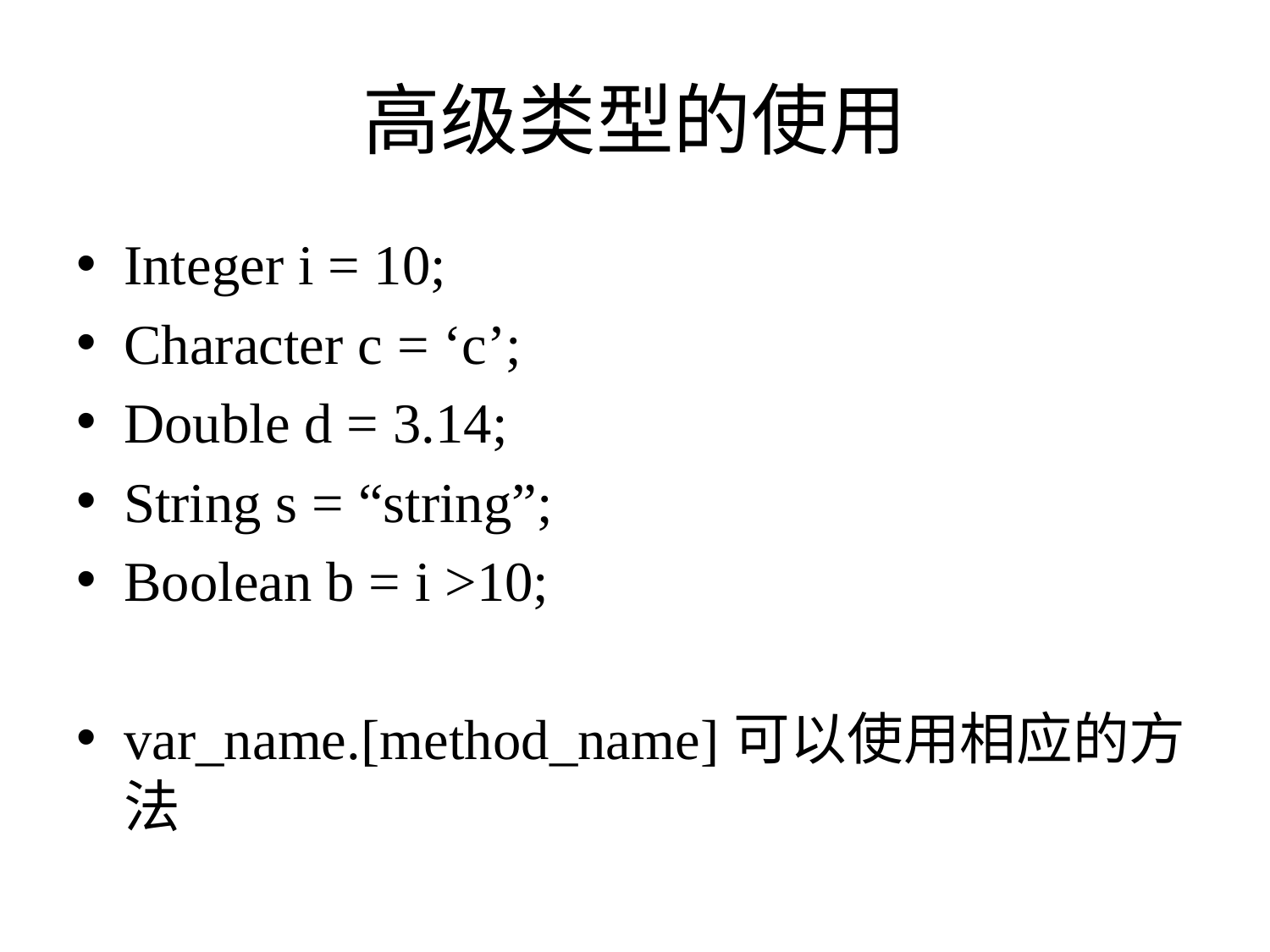

# 高级类型的使用
Integer i = 10;
Character c = ‘c’;
Double d = 3.14;
String s = “string”;
Boolean b = i >10;

var_name.[method_name]可以使用相应的方法